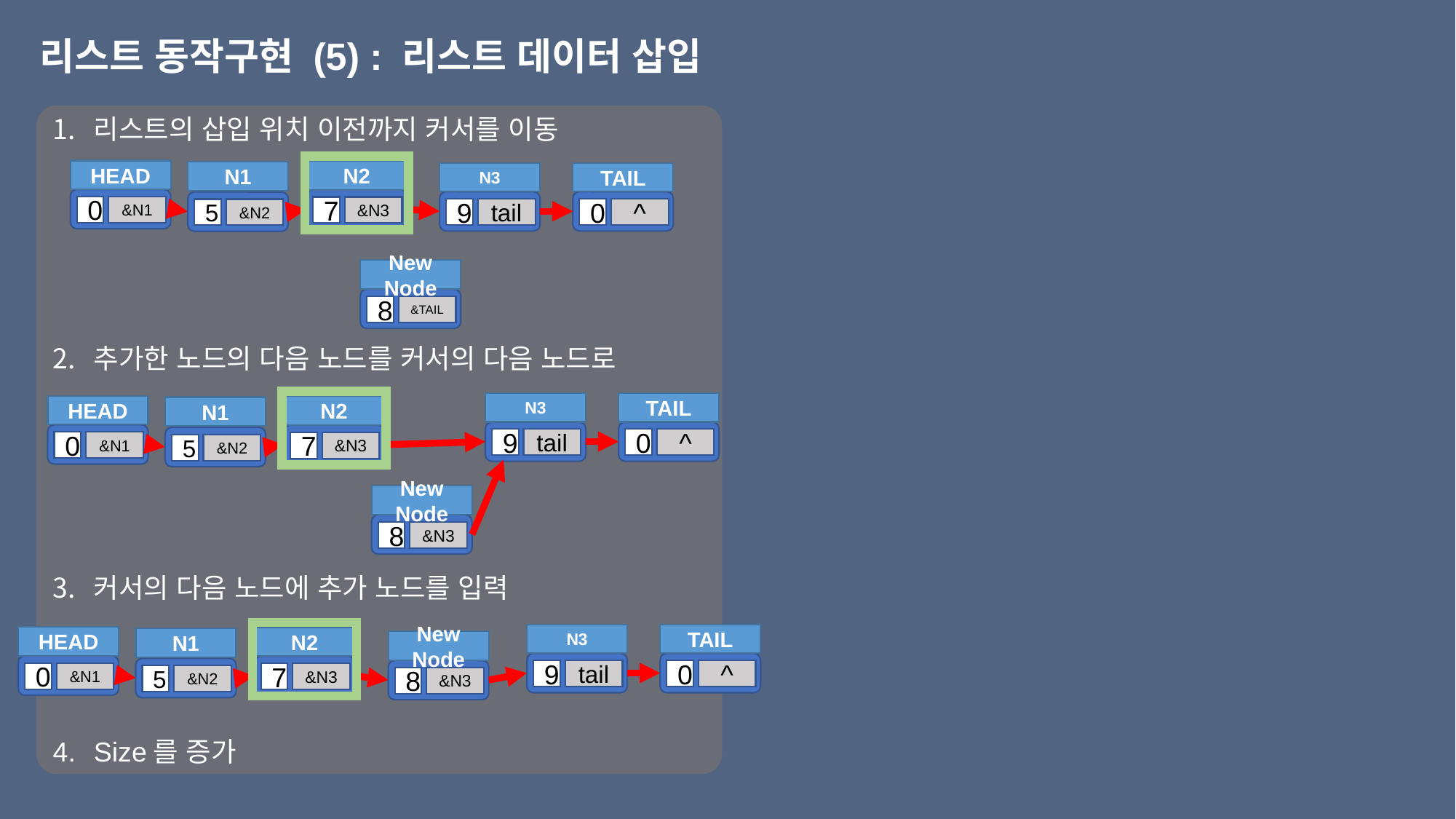

# 리스트 동작구현 (5) : 리스트 데이터 삽입
리스트의 삽입 위치 이전까지 커서를 이동
추가한 노드의 다음 노드를 커서의 다음 노드로
커서의 다음 노드에 추가 노드를 입력

Size를 증가

HEAD
N2
N1
N3
TAIL

0
&N1
7
&N3
9
tail
0
^
5
&N2
New
Node

8
&TAIL

N3
TAIL
HEAD
N2
N1

9
tail
0
^
0
&N1
7
&N3
5
&N2
New
Node

8
&N3

N3
TAIL
HEAD
N2
N1
New
Node

8
&N3

9
tail
0
^
0
&N1
7
&N3
5
&N2